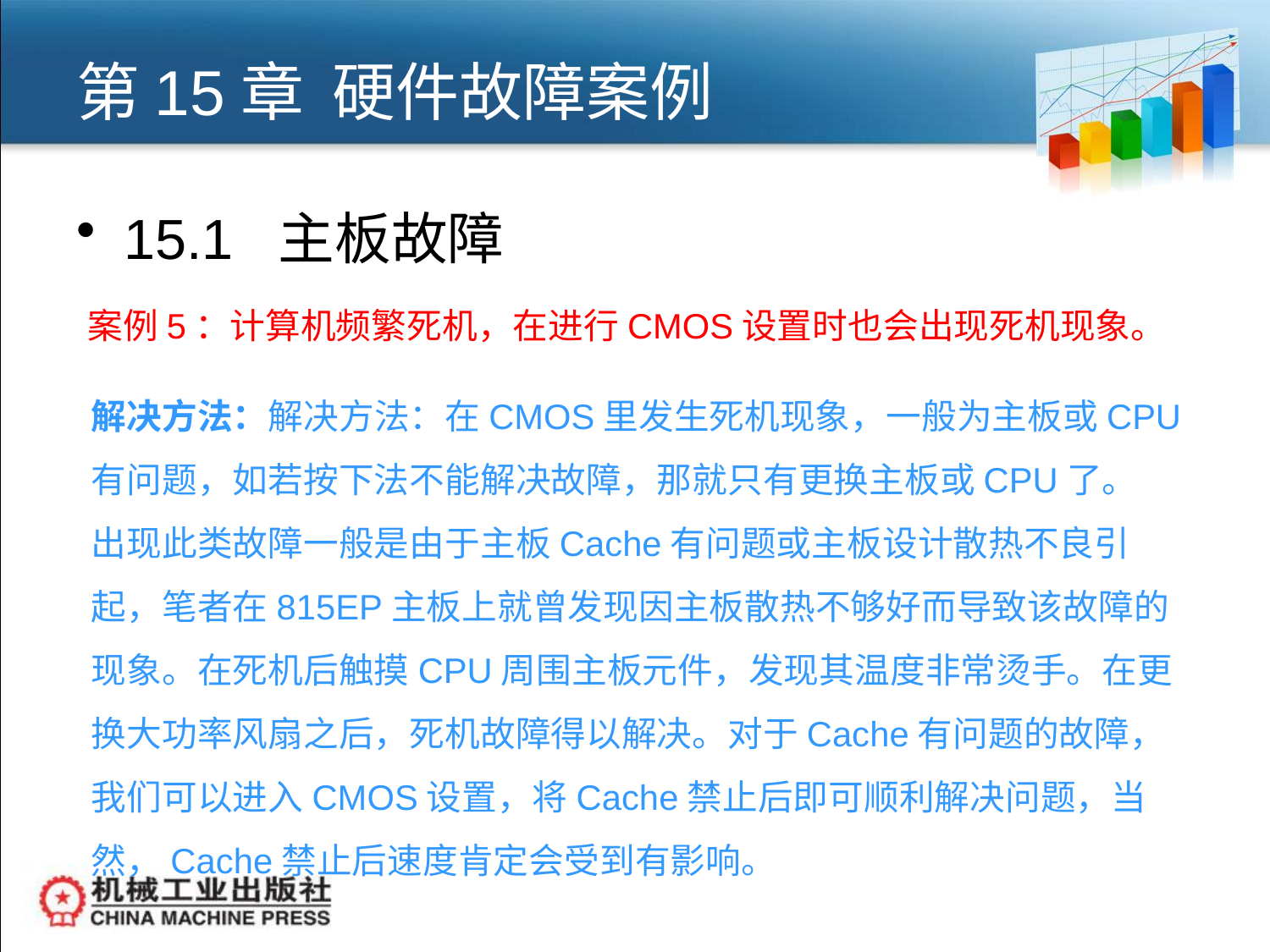

# 第15章  硬件故障案例
15.1  主板故障
案例5：计算机频繁死机，在进行CMOS设置时也会出现死机现象。
解决方法：解决方法：在CMOS里发生死机现象，一般为主板或CPU有问题，如若按下法不能解决故障，那就只有更换主板或CPU了。
出现此类故障一般是由于主板Cache有问题或主板设计散热不良引起，笔者在815EP主板上就曾发现因主板散热不够好而导致该故障的现象。在死机后触摸CPU周围主板元件，发现其温度非常烫手。在更换大功率风扇之后，死机故障得以解决。对于Cache有问题的故障，我们可以进入CMOS设置，将Cache禁止后即可顺利解决问题，当然，Cache禁止后速度肯定会受到有影响。